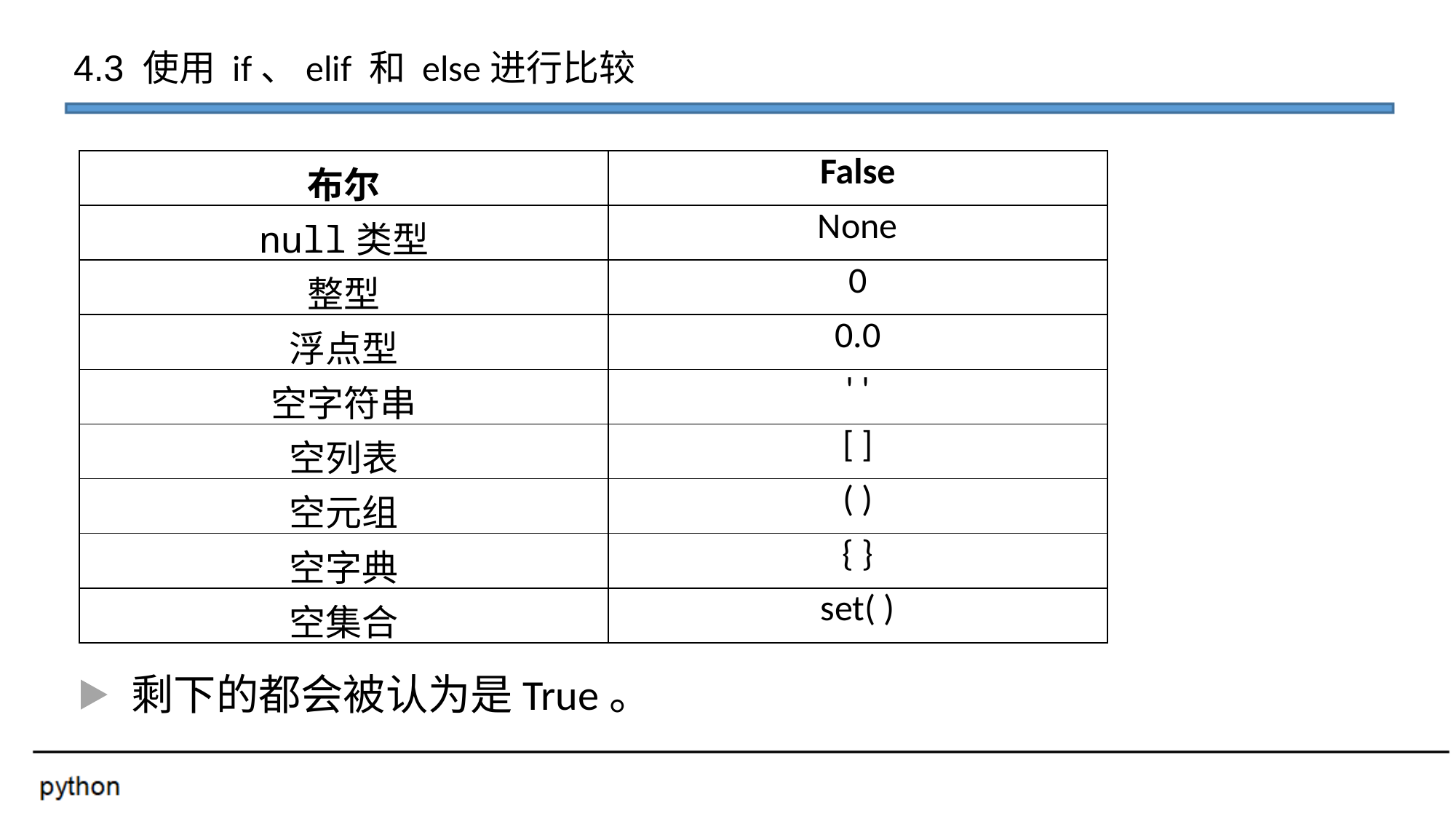

4.3 使用 if、elif 和 else进行比较
| 布尔 | False |
| --- | --- |
| null类型 | None |
| 整型 | 0 |
| 浮点型 | 0.0 |
| 空字符串 | ' ' |
| 空列表 | [ ] |
| 空元组 | ( ) |
| 空字典 | { } |
| 空集合 | set( ) |
剩下的都会被认为是True。

13